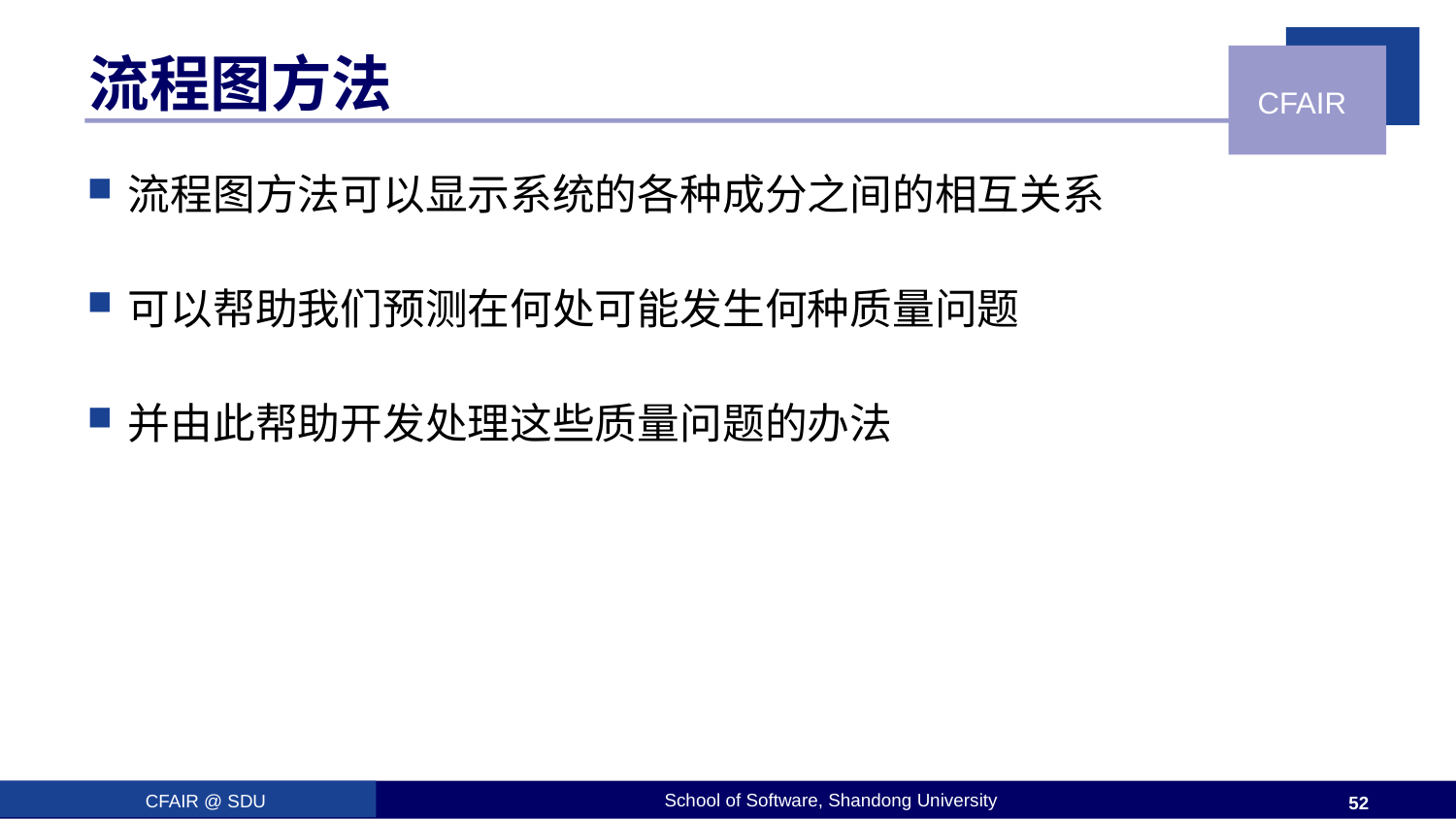

# 流程图方法
流程图方法可以显示系统的各种成分之间的相互关系

可以帮助我们预测在何处可能发生何种质量问题

并由此帮助开发处理这些质量问题的办法